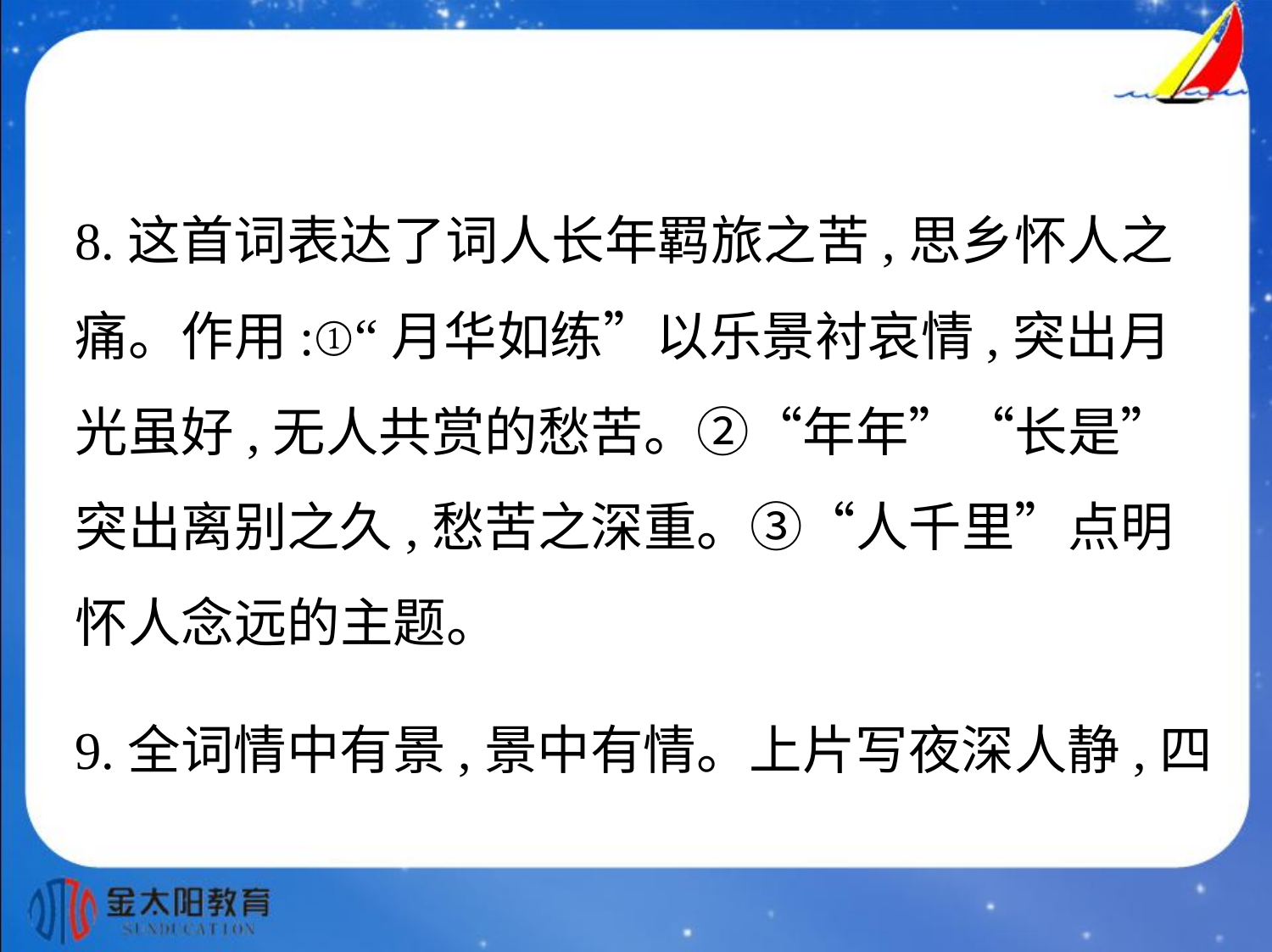

8.这首词表达了词人长年羁旅之苦,思乡怀人之
痛。作用:①“月华如练”以乐景衬哀情,突出月
光虽好,无人共赏的愁苦。②“年年”“长是”
突出离别之久,愁苦之深重。③“人千里”点明
怀人念远的主题。
9.全词情中有景,景中有情。上片写夜深人静,四